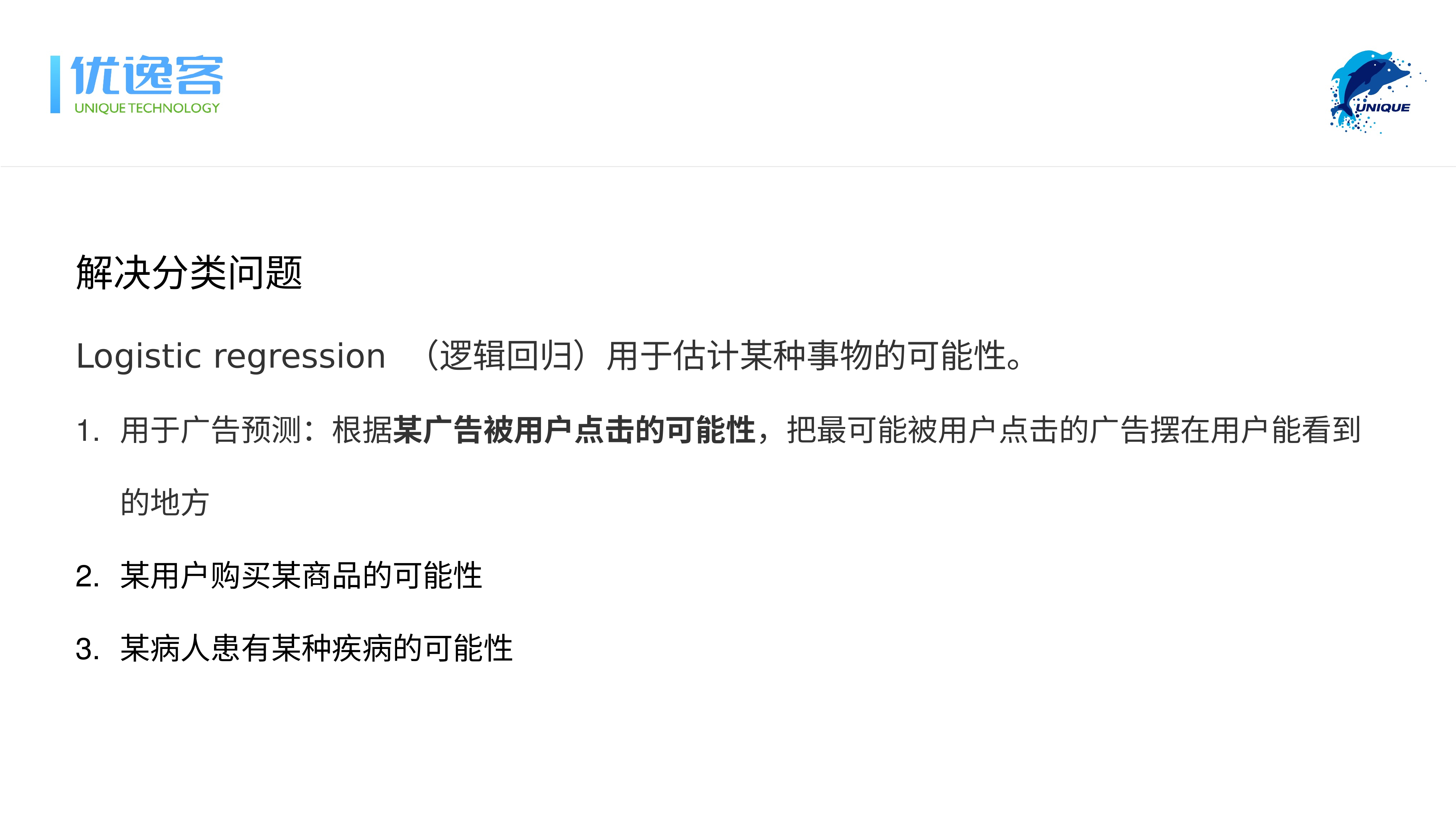

解决分类问题
Logistic regression （逻辑回归）用于估计某种事物的可能性。
用于广告预测：根据某广告被用户点击的可能性，把最可能被用户点击的广告摆在用户能看到的地方
某用户购买某商品的可能性
某病人患有某种疾病的可能性